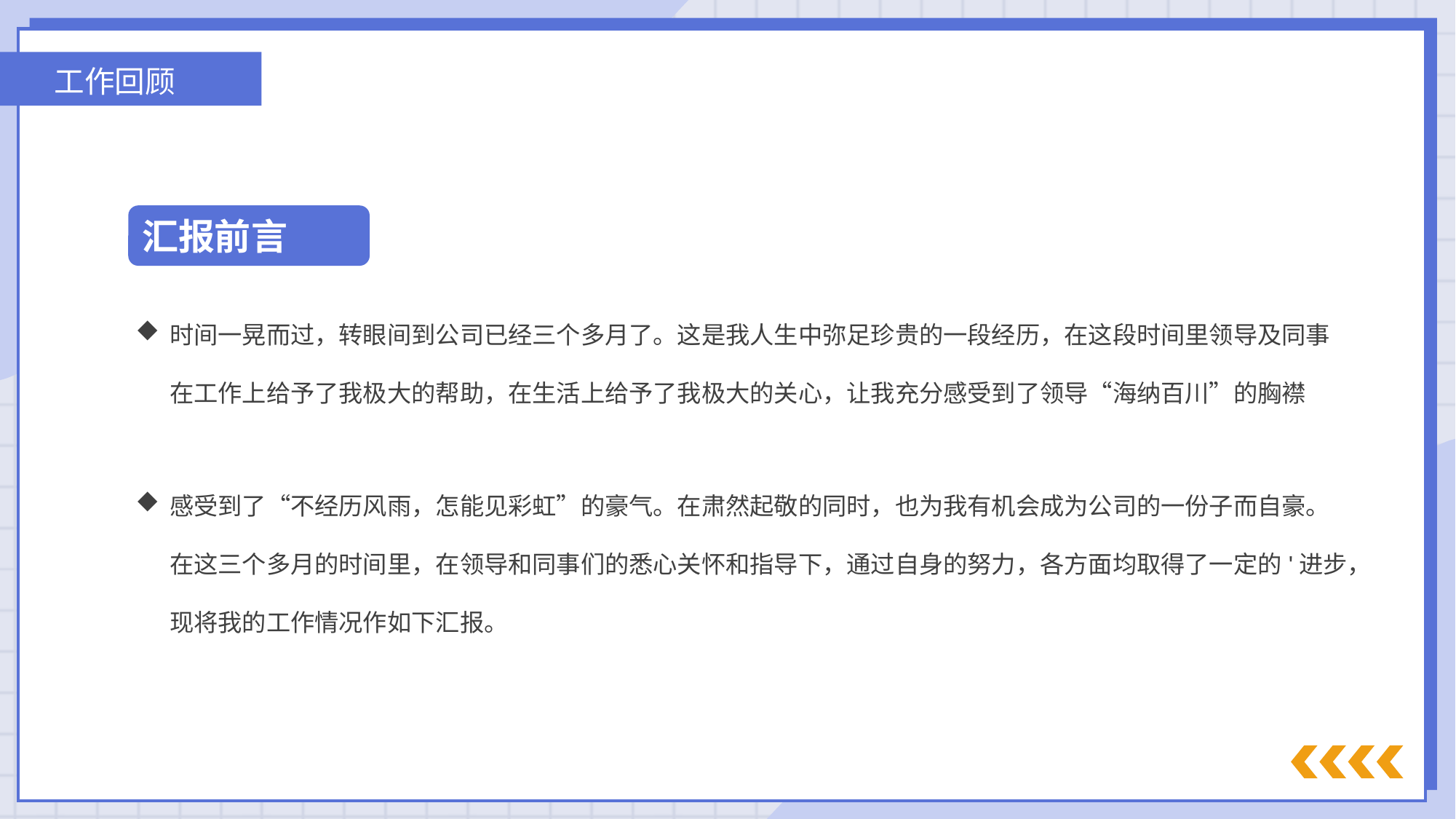

汇报前言
时间一晃而过，转眼间到公司已经三个多月了。这是我人生中弥足珍贵的一段经历，在这段时间里领导及同事在工作上给予了我极大的帮助，在生活上给予了我极大的关心，让我充分感受到了领导“海纳百川”的胸襟
感受到了“不经历风雨，怎能见彩虹”的豪气。在肃然起敬的同时，也为我有机会成为公司的一份子而自豪。在这三个多月的时间里，在领导和同事们的悉心关怀和指导下，通过自身的努力，各方面均取得了一定的'进步，现将我的工作情况作如下汇报。